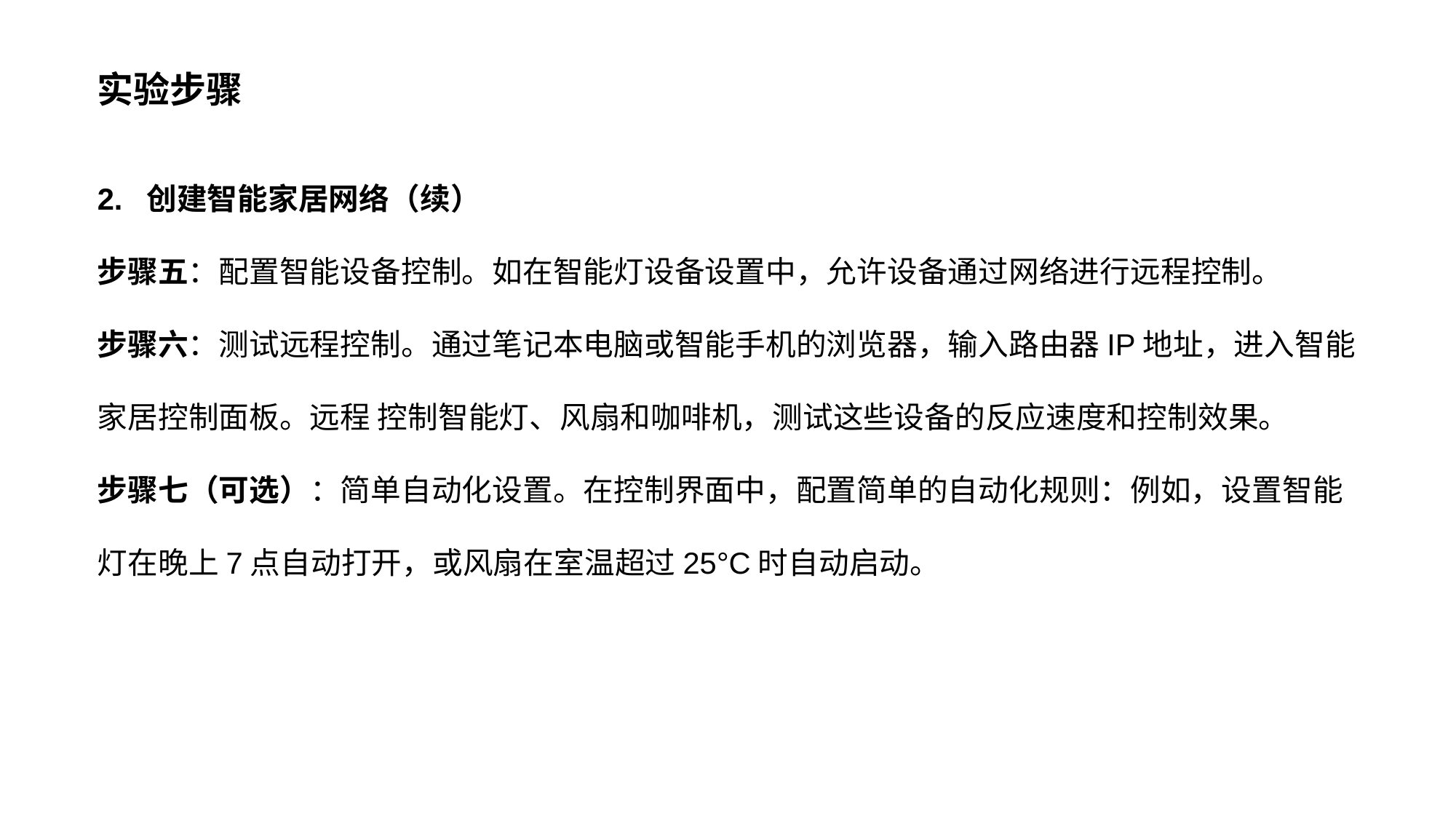

实验步骤

2.  创建智能家居网络（续）
步骤五：配置智能设备控制。如在智能灯设备设置中，允许设备通过⽹络进⾏远程控制。
步骤六：测试远程控制。通过笔记本电脑或智能⼿机的浏览器，输⼊路由器IP地址，进⼊智能家居控制⾯板。远程 控制智能灯、⻛扇和咖啡机，测试这些设备的反应速度和控制效果。
步骤七（可选）：简单⾃动化设置。在控制界⾯中，配置简单的⾃动化规则：例如，设置智能灯在晚上7点⾃动打开，或⻛扇在室温超过25°C时⾃动启动。